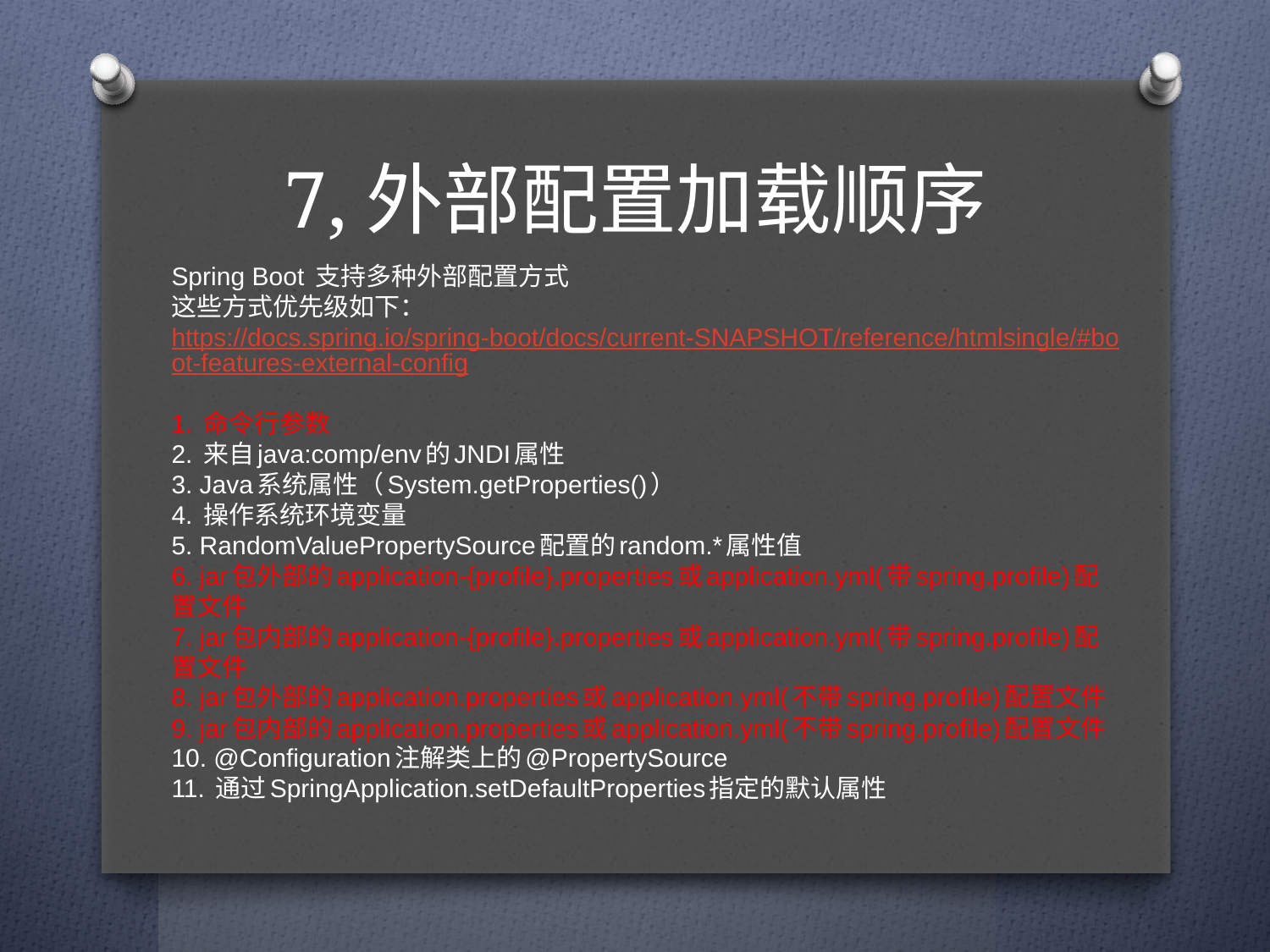

# 7,外部配置加载顺序
Spring Boot 支持多种外部配置方式
这些方式优先级如下：
https://docs.spring.io/spring-boot/docs/current-SNAPSHOT/reference/htmlsingle/#boot-features-external-config
1. 命令行参数
2. 来自java:comp/env的JNDI属性
3. Java系统属性（System.getProperties()）
4. 操作系统环境变量
5. RandomValuePropertySource配置的random.*属性值
6. jar包外部的application-{profile}.properties或application.yml(带spring.profile)配置文件
7. jar包内部的application-{profile}.properties或application.yml(带spring.profile)配置文件
8. jar包外部的application.properties或application.yml(不带spring.profile)配置文件
9. jar包内部的application.properties或application.yml(不带spring.profile)配置文件
10. @Configuration注解类上的@PropertySource
11. 通过SpringApplication.setDefaultProperties指定的默认属性